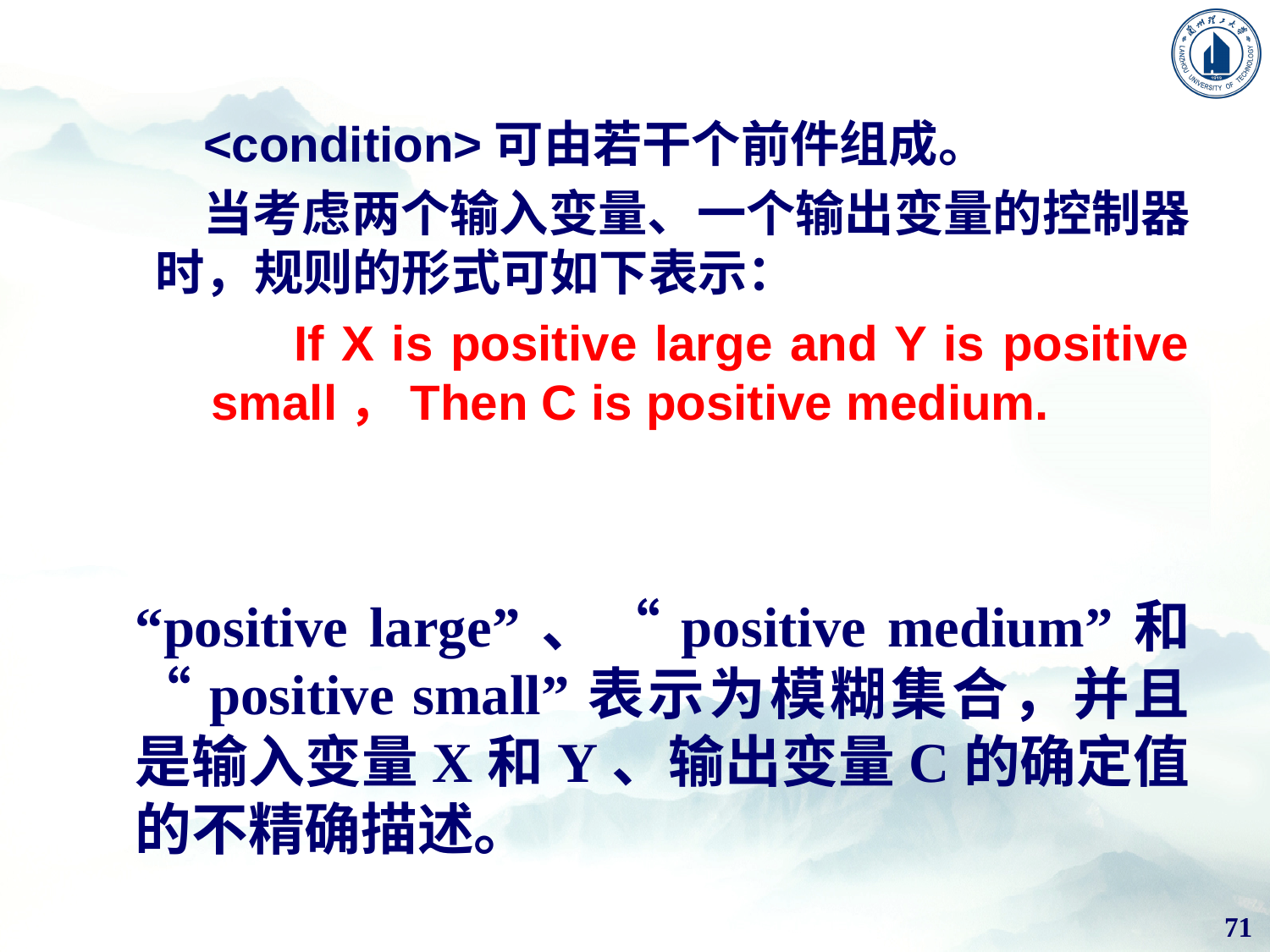

<condition>可由若干个前件组成。
当考虑两个输入变量、一个输出变量的控制器时，规则的形式可如下表示：
  If X is positive large and Y is positive small，Then C is positive medium.
“positive large”、“positive medium”和“positive small”表示为模糊集合，并且是输入变量X和Y、输出变量C的确定值的不精确描述。
71